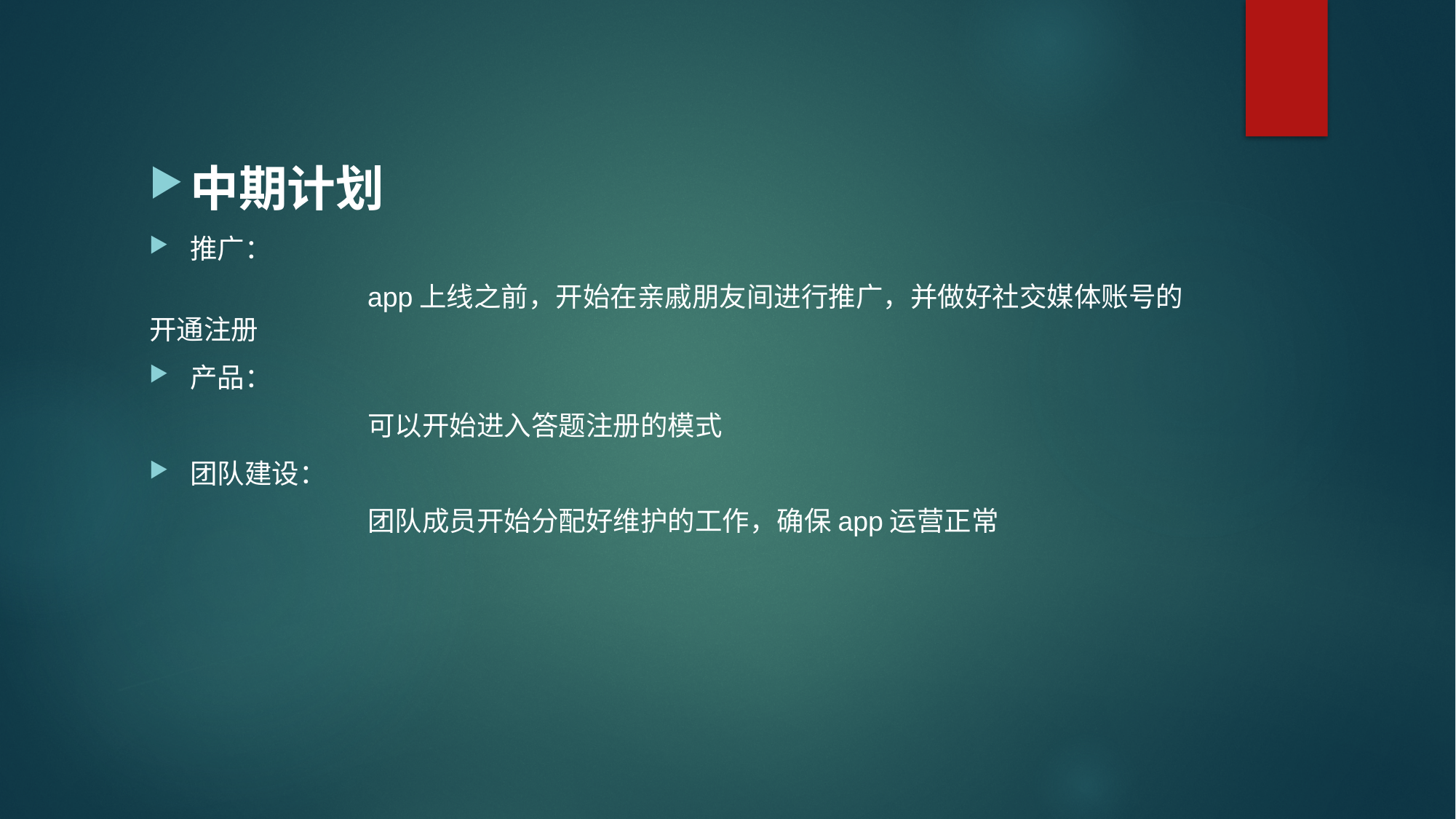

中期计划
推广：
		app上线之前，开始在亲戚朋友间进行推广，并做好社交媒体账号的开通注册
产品：
		可以开始进入答题注册的模式
团队建设：
		团队成员开始分配好维护的工作，确保app运营正常